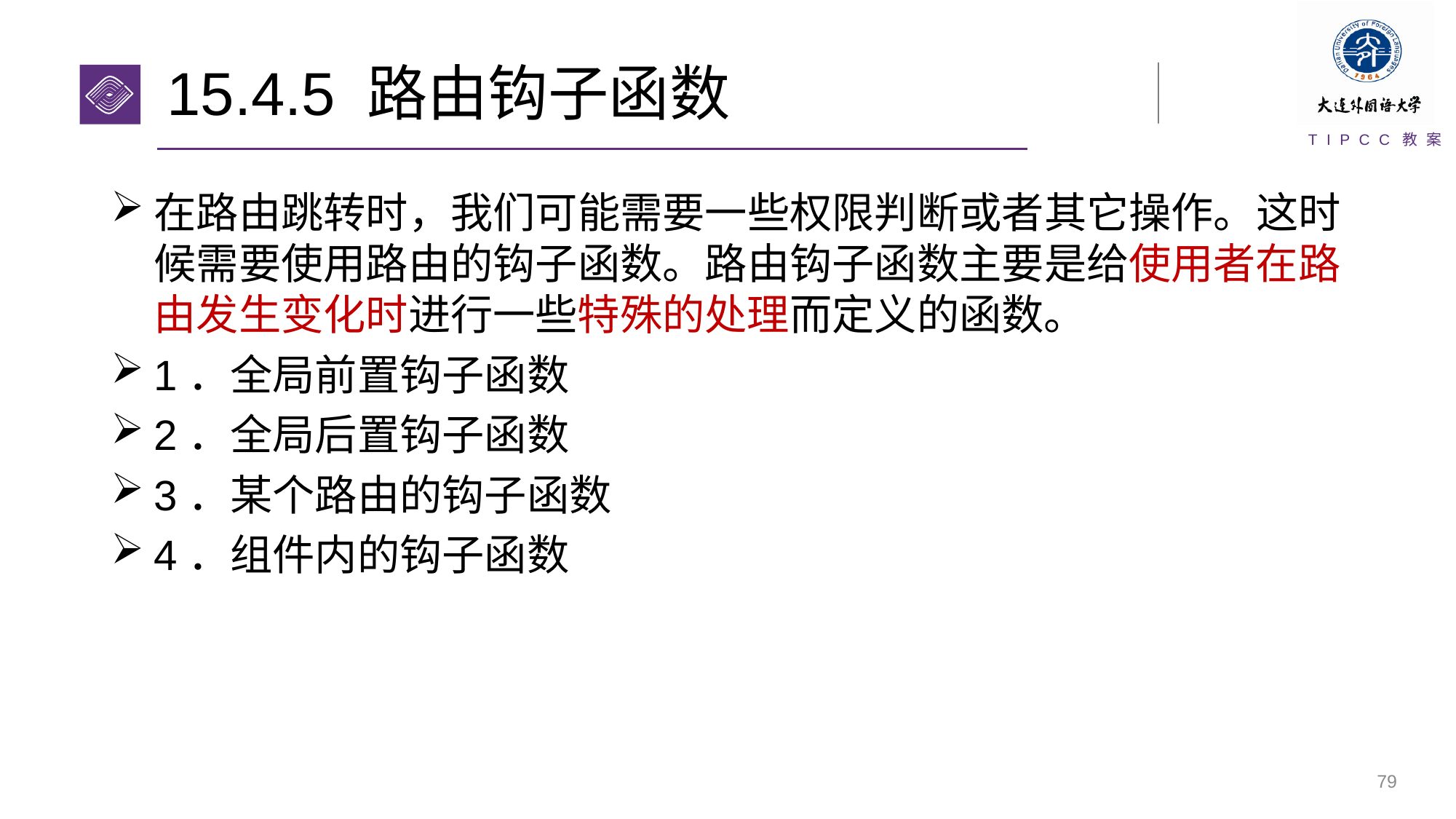

# 15.4.5 路由钩子函数
在路由跳转时，我们可能需要一些权限判断或者其它操作。这时候需要使用路由的钩子函数。路由钩子函数主要是给使用者在路由发生变化时进行一些特殊的处理而定义的函数。
1．全局前置钩子函数
2．全局后置钩子函数
3．某个路由的钩子函数
4．组件内的钩子函数
79